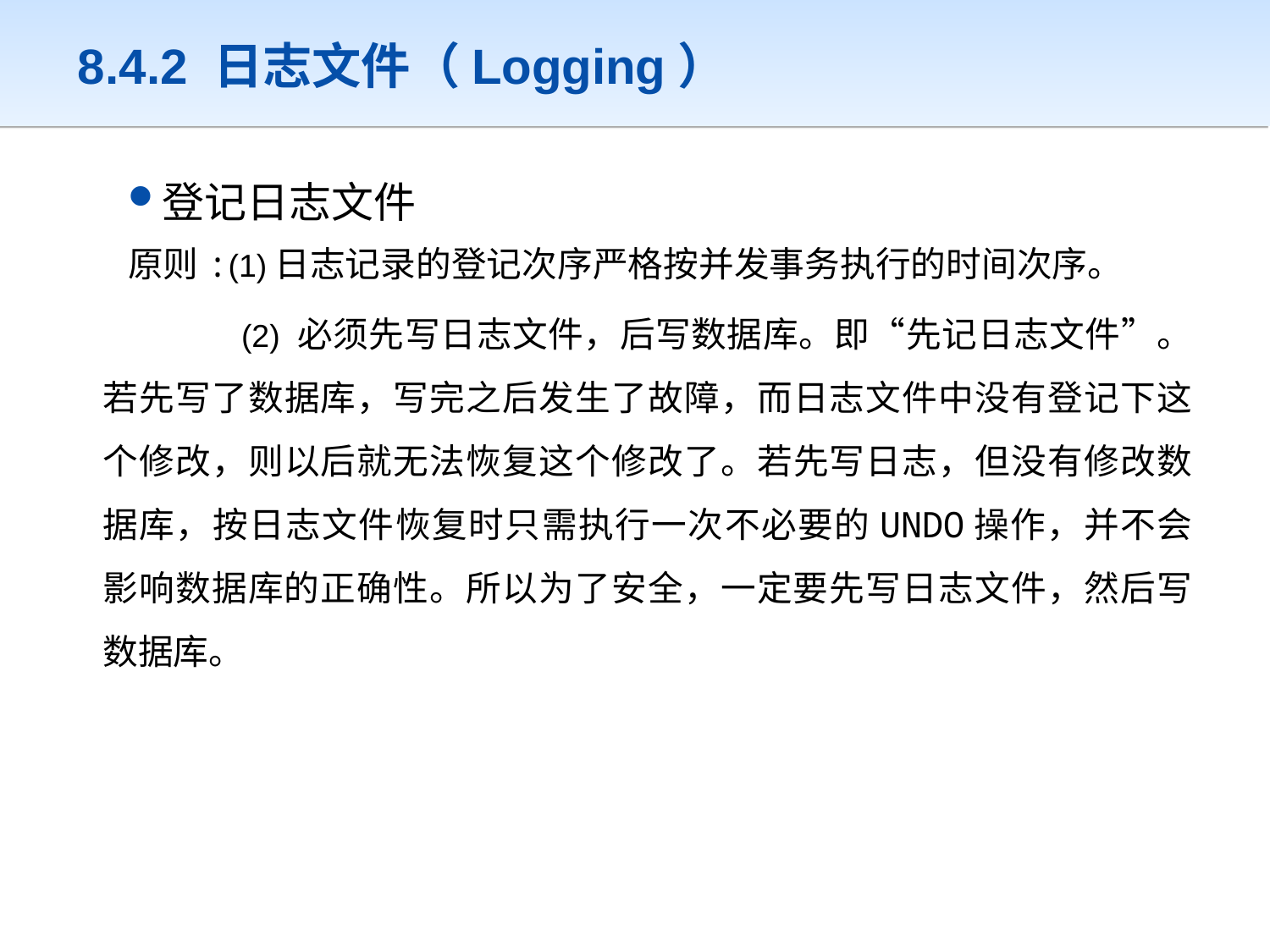

# 8.4.2 日志文件（Logging）
登记日志文件
原则:(1)日志记录的登记次序严格按并发事务执行的时间次序。
     (2) 必须先写日志文件，后写数据库。即“先记日志文件”。若先写了数据库，写完之后发生了故障，而日志文件中没有登记下这个修改，则以后就无法恢复这个修改了。若先写日志，但没有修改数据库，按日志文件恢复时只需执行一次不必要的UNDO操作，并不会影响数据库的正确性。所以为了安全，一定要先写日志文件，然后写数据库。